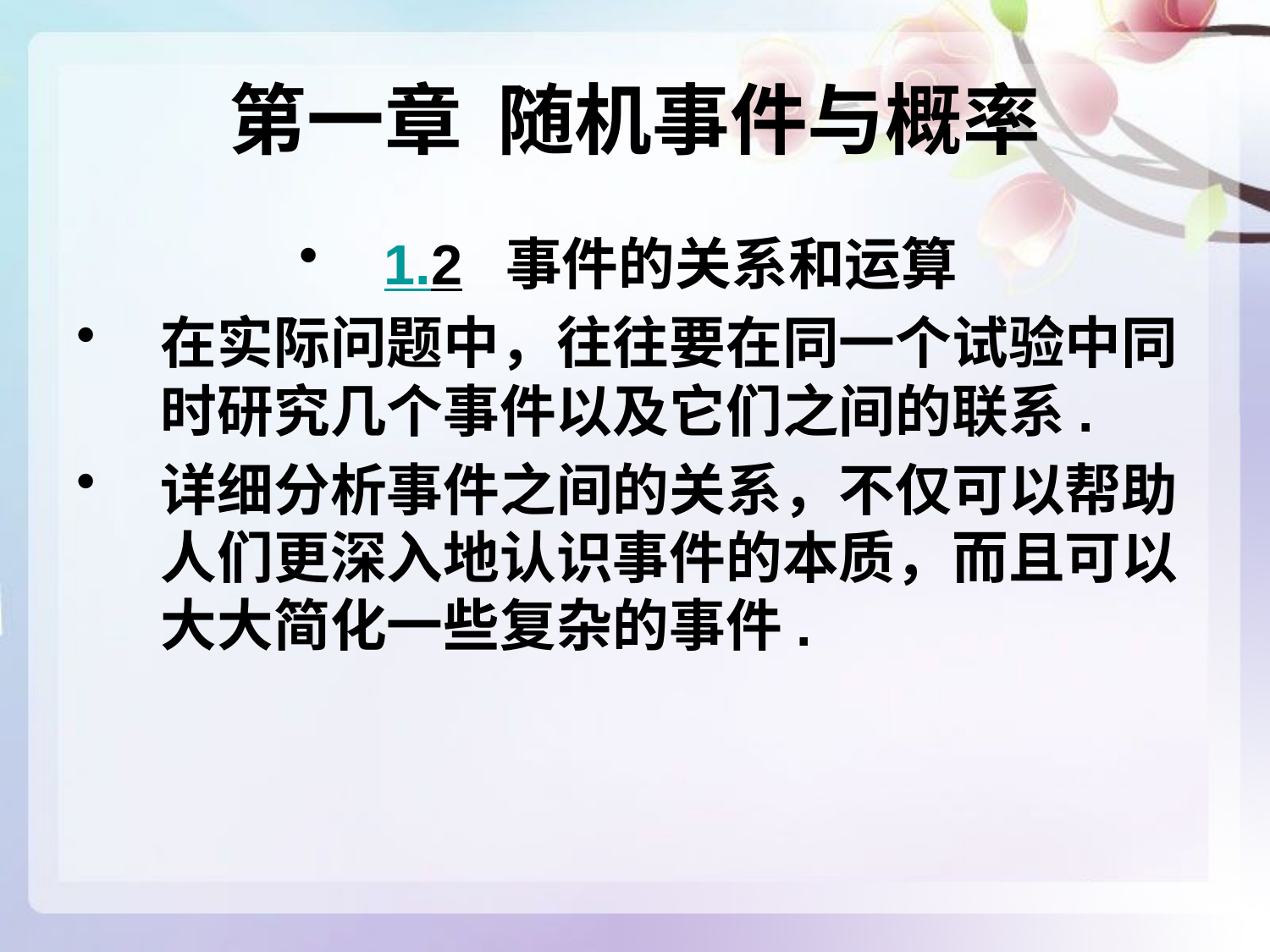

# 第一章  随机事件与概率
1.2  事件的关系和运算
在实际问题中，往往要在同一个试验中同时研究几个事件以及它们之间的联系.
详细分析事件之间的关系，不仅可以帮助人们更深入地认识事件的本质，而且可以大大简化一些复杂的事件.